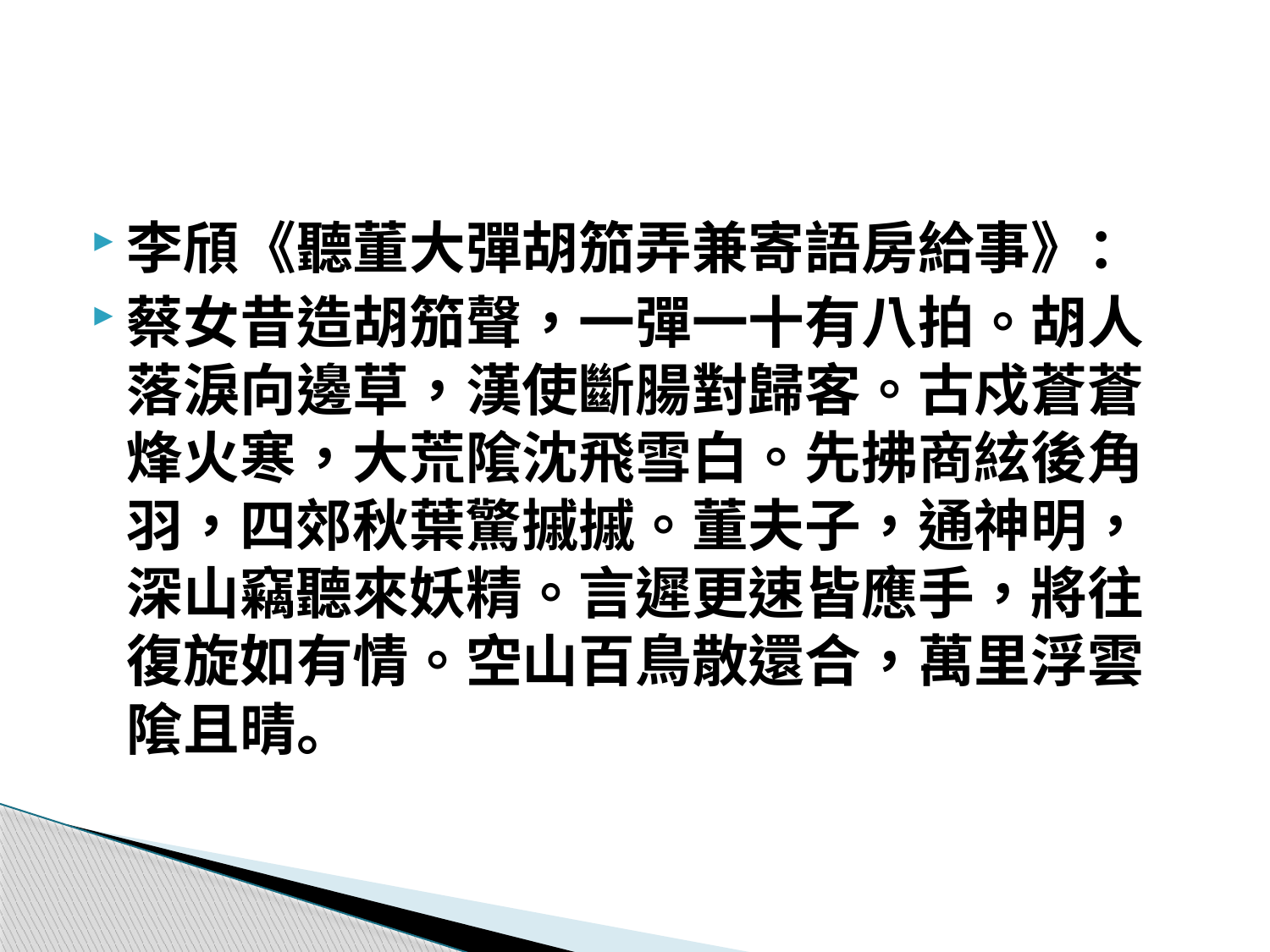

#
李頎《聽董大彈胡笳弄兼寄語房給事》：
蔡女昔造胡笳聲，一彈一十有八拍。胡人落淚向邊草，漢使斷腸對歸客。古戍蒼蒼烽火寒，大荒隂沈飛雪白。先拂商絃後角羽，四郊秋葉驚摵摵。董夫子，通神明，深山竊聽來妖精。言遲更速皆應手，將往復旋如有情。空山百鳥散還合，萬里浮雲隂且晴。